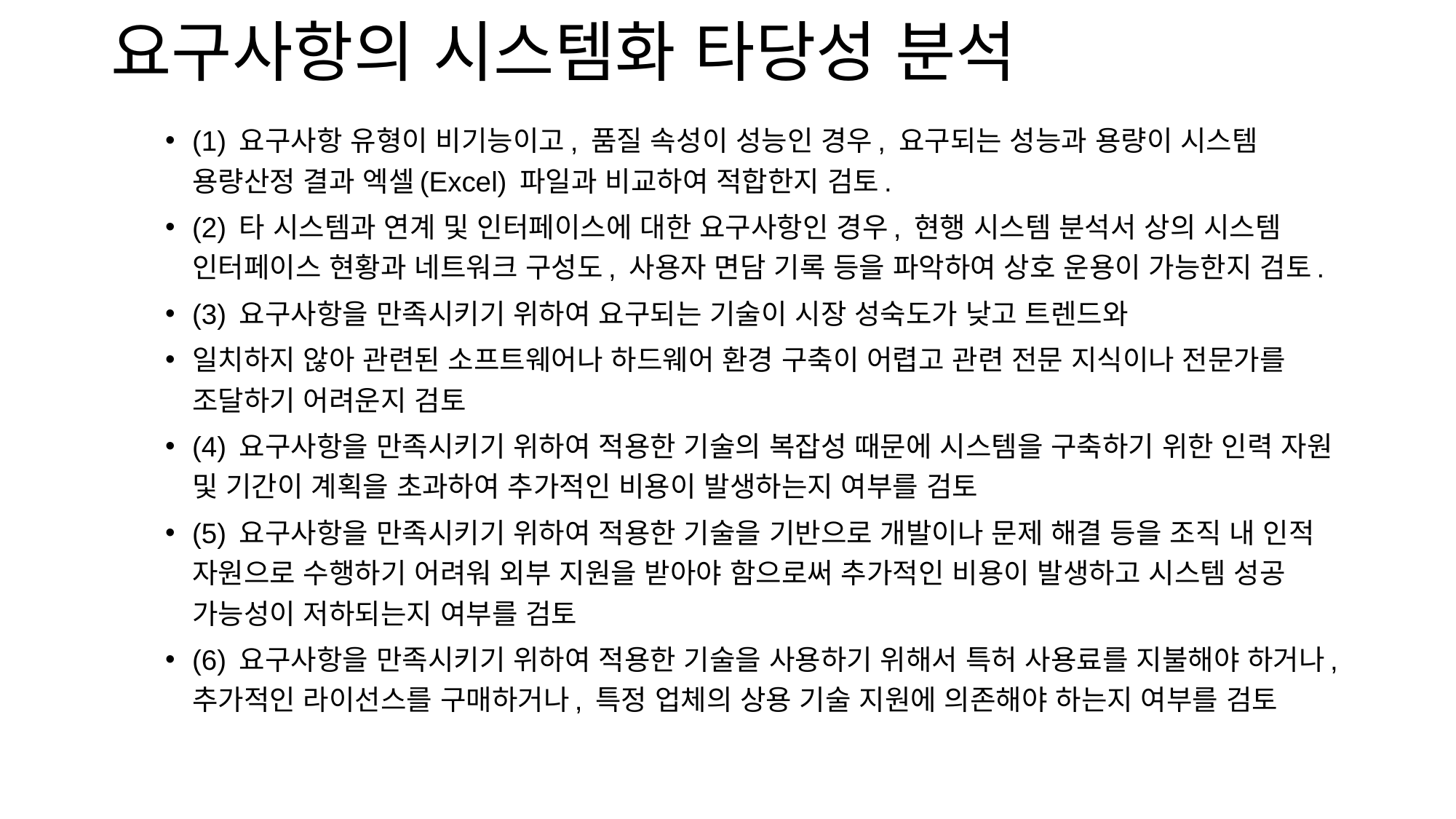

# 요구사항의 시스템화 타당성 분석
(1) 요구사항 유형이 비기능이고, 품질 속성이 성능인 경우, 요구되는 성능과 용량이 시스템 용량산정 결과 엑셀(Excel) 파일과 비교하여 적합한지 검토.
(2) 타 시스템과 연계 및 인터페이스에 대한 요구사항인 경우, 현행 시스템 분석서 상의 시스템 인터페이스 현황과 네트워크 구성도, 사용자 면담 기록 등을 파악하여 상호 운용이 가능한지 검토.
(3) 요구사항을 만족시키기 위하여 요구되는 기술이 시장 성숙도가 낮고 트렌드와
일치하지 않아 관련된 소프트웨어나 하드웨어 환경 구축이 어렵고 관련 전문 지식이나 전문가를 조달하기 어려운지 검토
(4) 요구사항을 만족시키기 위하여 적용한 기술의 복잡성 때문에 시스템을 구축하기 위한 인력 자원 및 기간이 계획을 초과하여 추가적인 비용이 발생하는지 여부를 검토
(5) 요구사항을 만족시키기 위하여 적용한 기술을 기반으로 개발이나 문제 해결 등을 조직 내 인적 자원으로 수행하기 어려워 외부 지원을 받아야 함으로써 추가적인 비용이 발생하고 시스템 성공 가능성이 저하되는지 여부를 검토
(6) 요구사항을 만족시키기 위하여 적용한 기술을 사용하기 위해서 특허 사용료를 지불해야 하거나, 추가적인 라이선스를 구매하거나, 특정 업체의 상용 기술 지원에 의존해야 하는지 여부를 검토